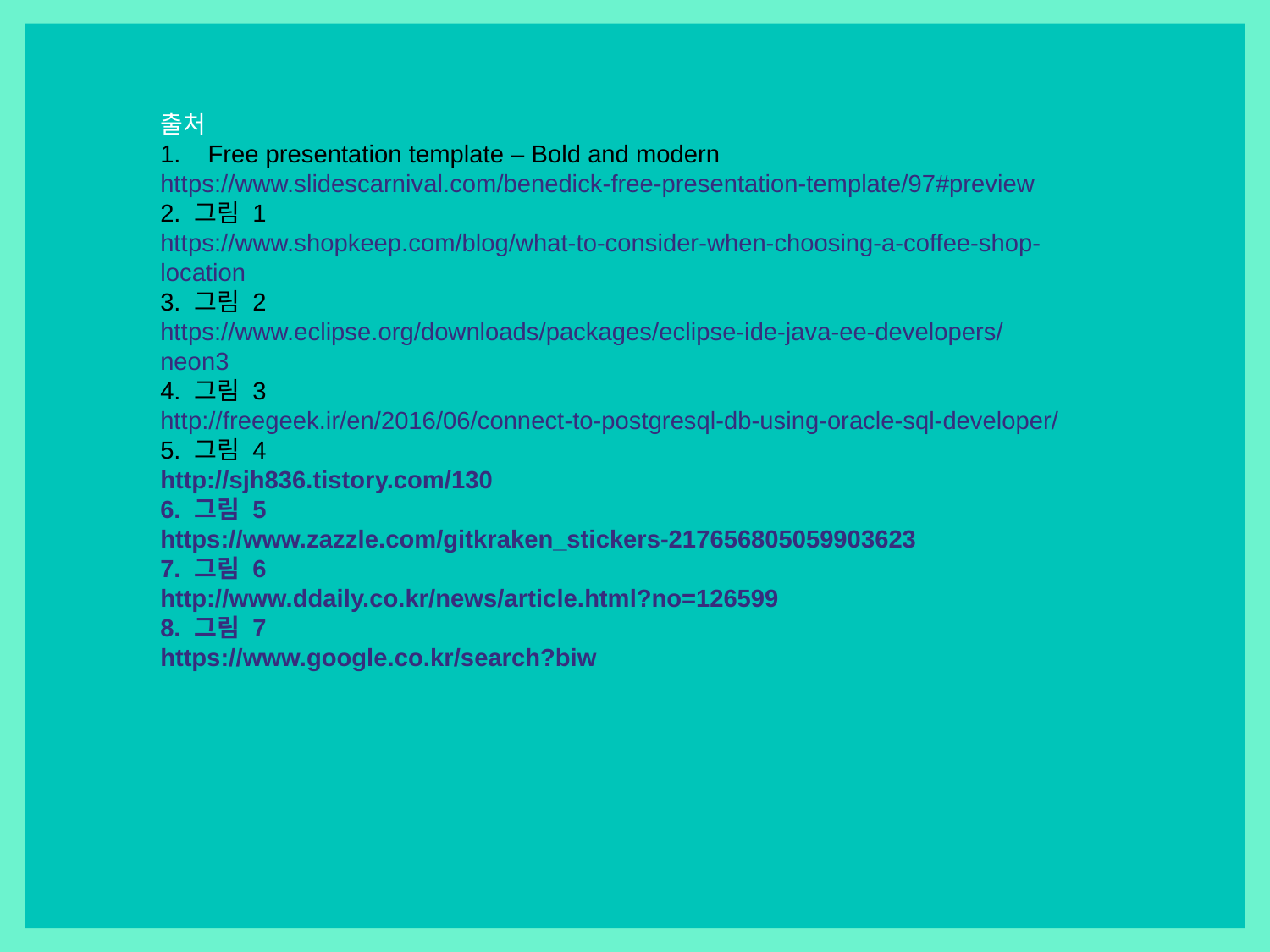

출처
Free presentation template – Bold and modern
https://www.slidescarnival.com/benedick-free-presentation-template/97#preview
2. 그림 1
https://www.shopkeep.com/blog/what-to-consider-when-choosing-a-coffee-shop-location
3. 그림 2
https://www.eclipse.org/downloads/packages/eclipse-ide-java-ee-developers/neon3
4. 그림 3
http://freegeek.ir/en/2016/06/connect-to-postgresql-db-using-oracle-sql-developer/
5. 그림 4
http://sjh836.tistory.com/130
6. 그림 5
https://www.zazzle.com/gitkraken_stickers-217656805059903623
7. 그림 6
http://www.ddaily.co.kr/news/article.html?no=126599
8. 그림 7
https://www.google.co.kr/search?biw